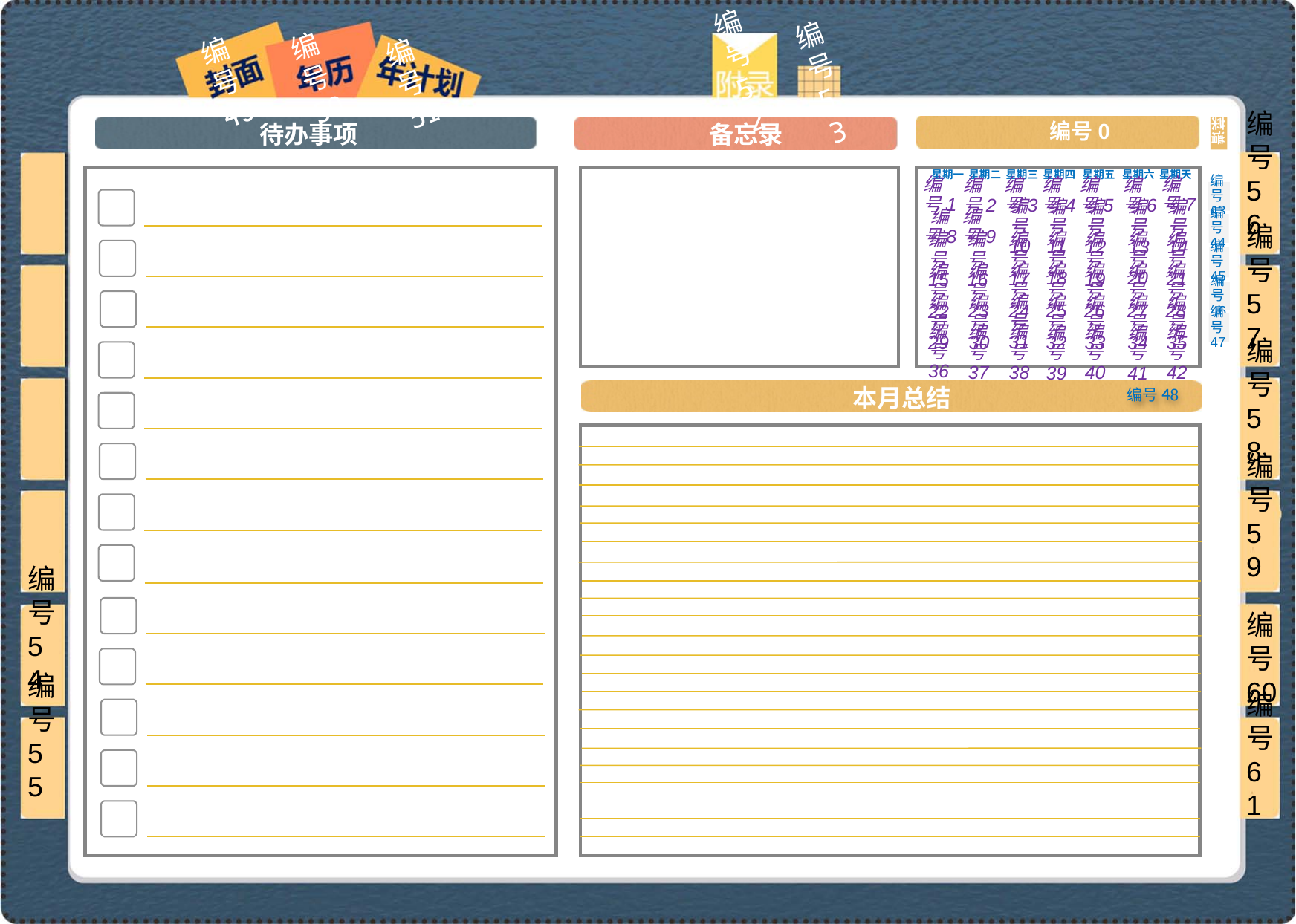

编号52
编号50
编号49
编号51
编号53
编号0
编号56
编号1
编号7
编号2
编号3
编号4
编号5
编号6
编号43
编号10
编号8
编号9
编号11
编号14
编号13
编号12
编号44
编号18
编号20
编号21
编号17
编号19
编号15
编号16
编号45
编号57
编号27
编号24
编号28
编号25
编号26
编号23
编号22
编号46
编号31
编号35
编号34
编号33
编号30
编号29
编号32
编号47
编号36
编号42
编号37
编号38
编号40
编号39
编号41
编号48
编号58
编号59
编号60
编号54
编号55
编号61